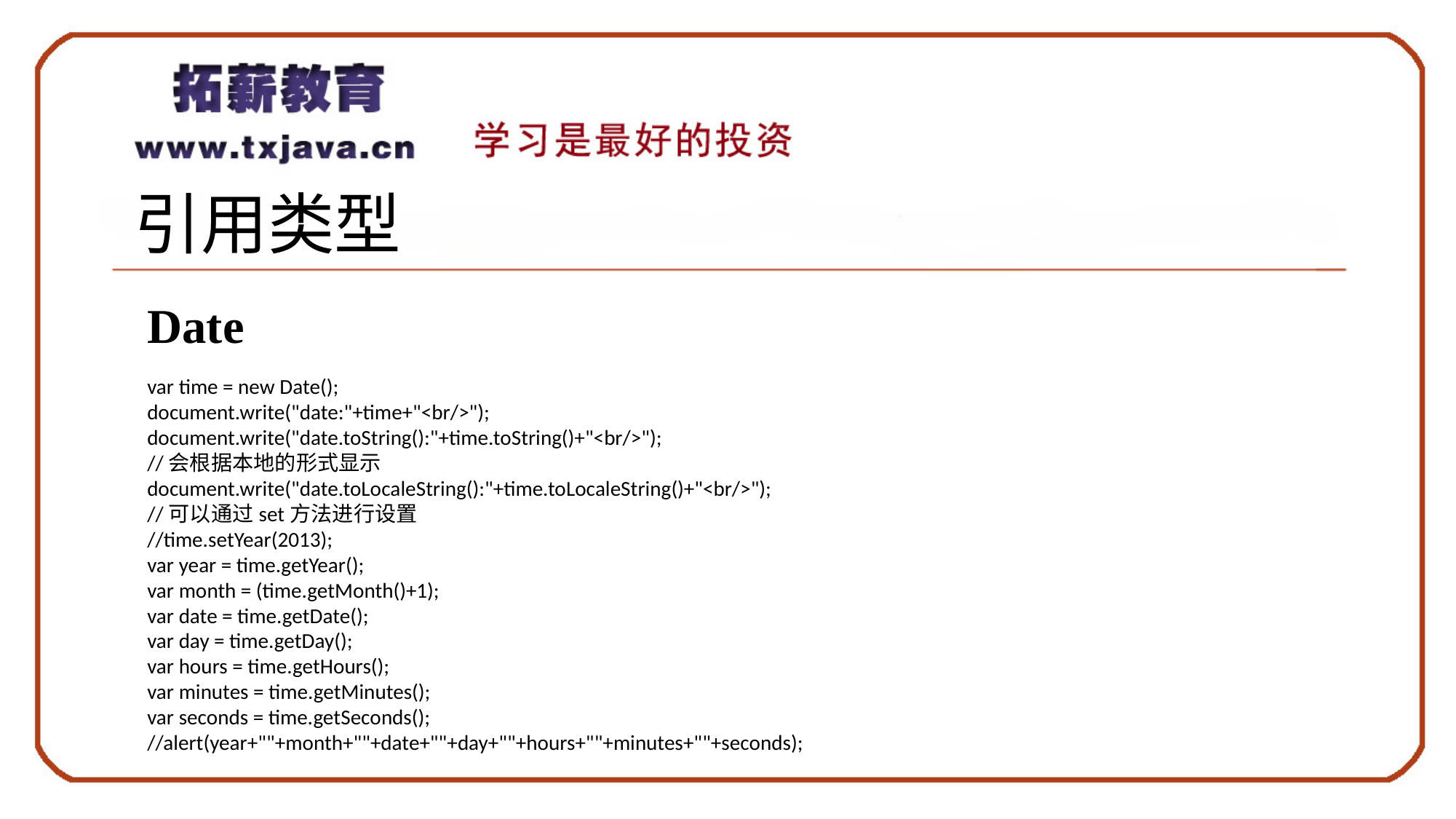

# 引用类型
Date
var time = new Date();
document.write("date:"+time+"<br/>");
document.write("date.toString():"+time.toString()+"<br/>");
//会根据本地的形式显示
document.write("date.toLocaleString():"+time.toLocaleString()+"<br/>");
//可以通过set方法进行设置
//time.setYear(2013);
var year = time.getYear();
var month = (time.getMonth()+1);
var date = time.getDate();
var day = time.getDay();
var hours = time.getHours();
var minutes = time.getMinutes();
var seconds = time.getSeconds();
//alert(year+""+month+""+date+""+day+""+hours+""+minutes+""+seconds);